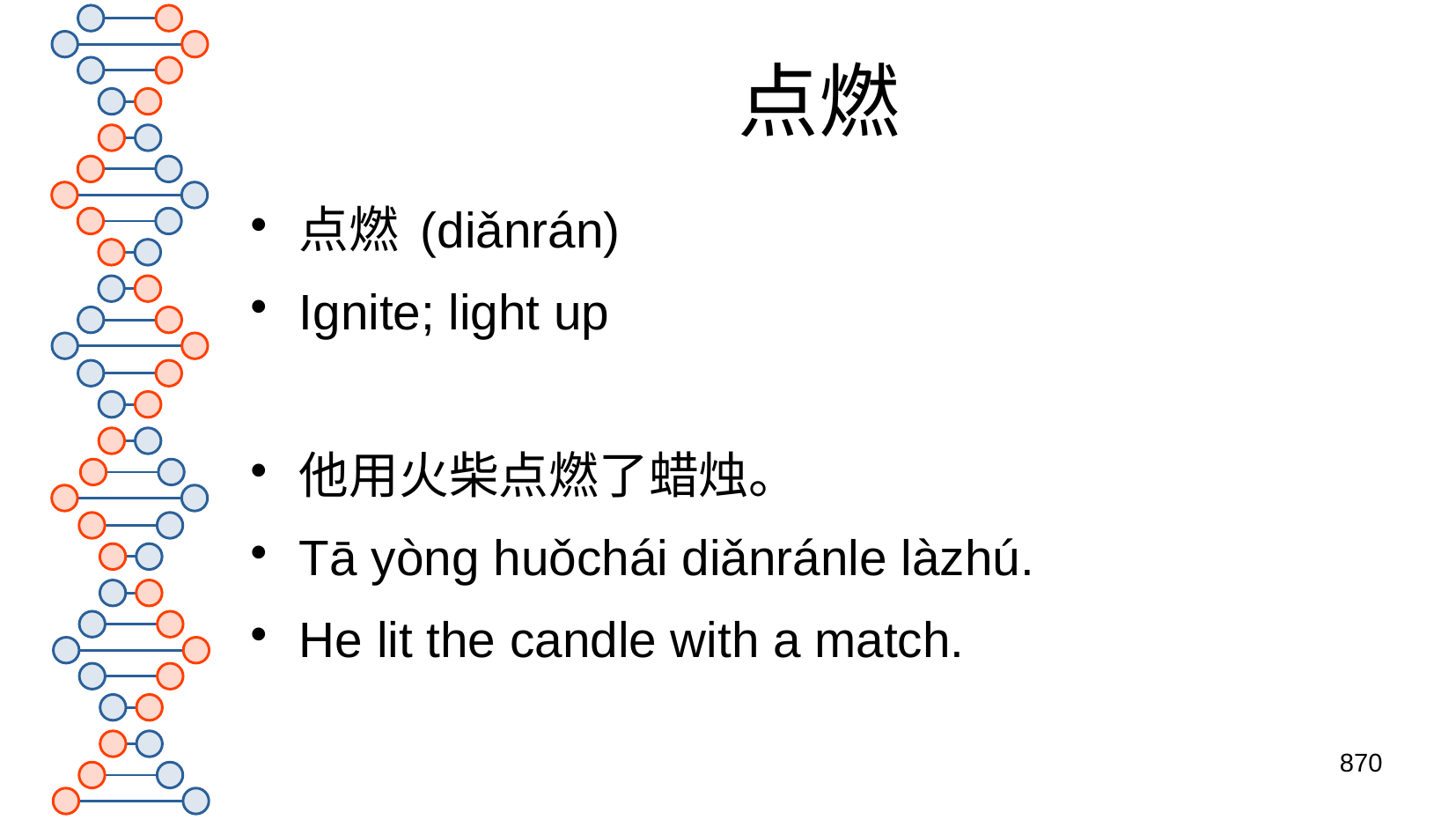

# 点燃
点燃 (diǎnrán)
Ignite; light up

他用火柴点燃了蜡烛。
Tā yòng huǒchái diǎnránle làzhú.
He lit the candle with a match.

870